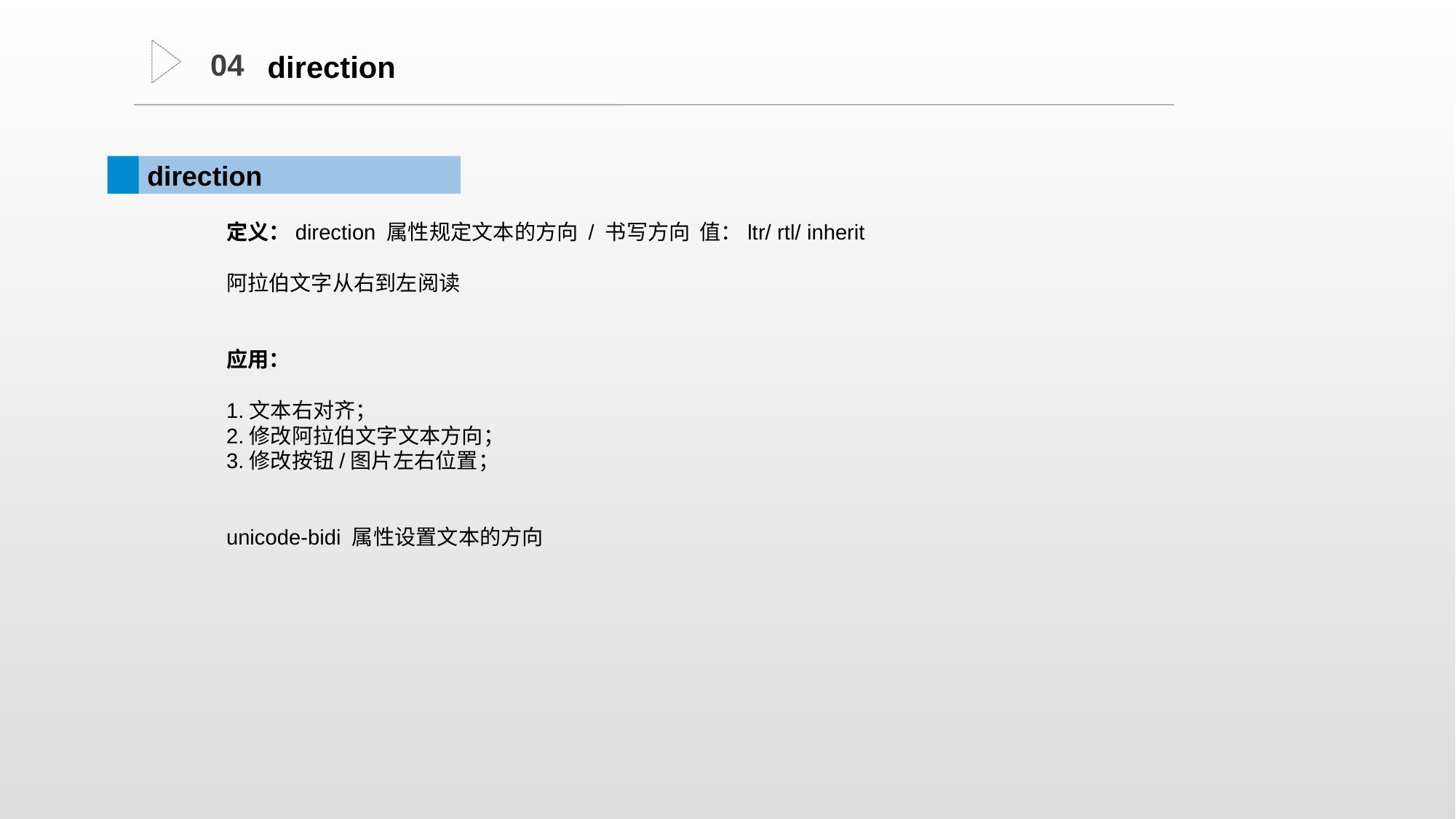

04
direction

direction
定义：direction 属性规定文本的方向 / 书写方向  值：ltr/ rtl/ inherit

阿拉伯文字从右到左阅读

应用：

1.文本右对齐；
2.修改阿拉伯文字文本方向；
3.修改按钮/图片左右位置；

unicode-bidi 属性设置文本的方向